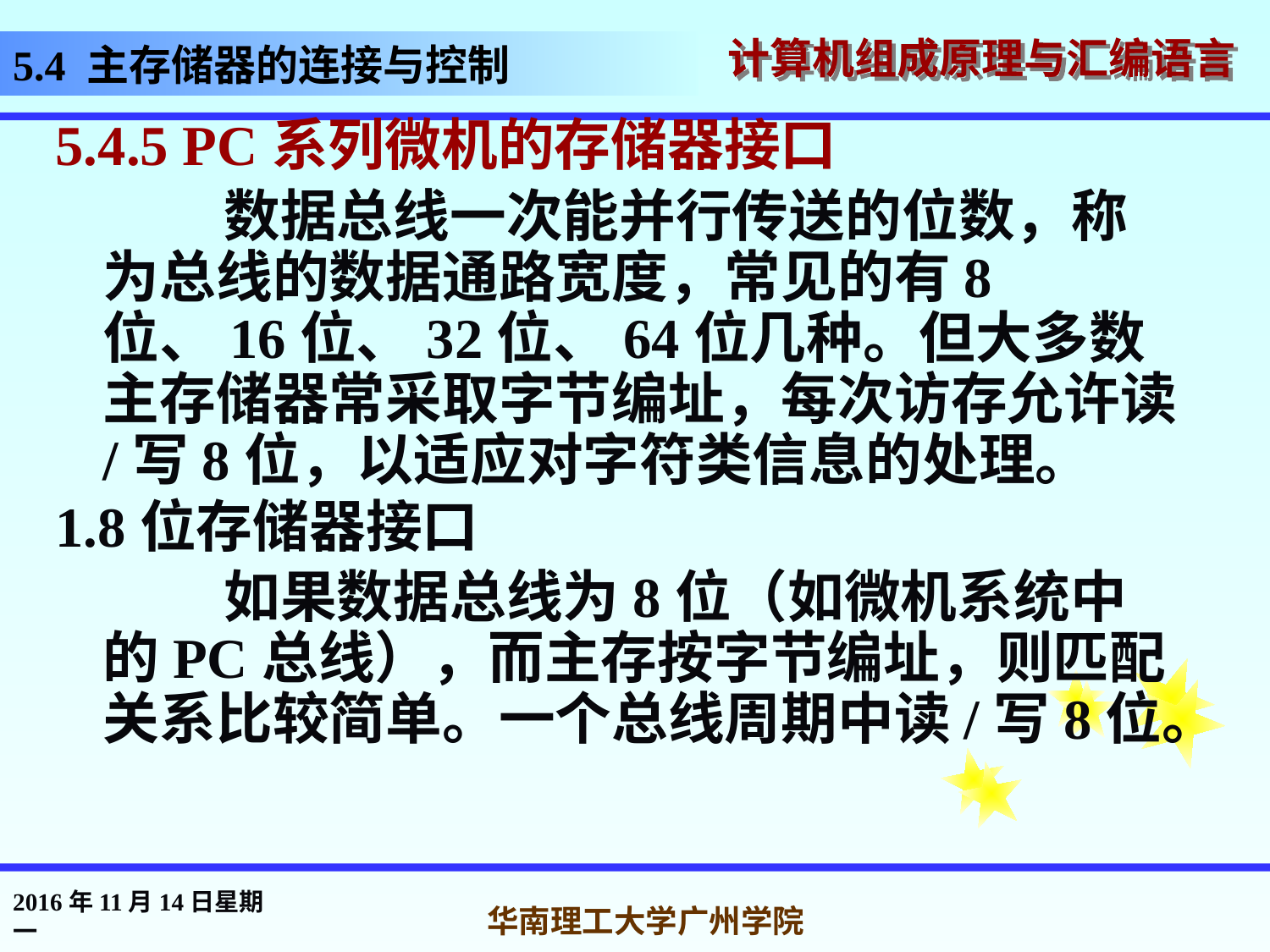

# 5.4 主存储器的连接与控制
5.4.5 PC系列微机的存储器接口
            数据总线一次能并行传送的位数，称为总线的数据通路宽度，常见的有8位、16位、32位、64位几种。但大多数主存储器常采取字节编址，每次访存允许读/写8位，以适应对字符类信息的处理。
1.8位存储器接口
            如果数据总线为8位（如微机系统中的PC总线），而主存按字节编址，则匹配关系比较简单。一个总线周期中读/写8位。
2016年11月14日星期一
华南理工大学广州学院